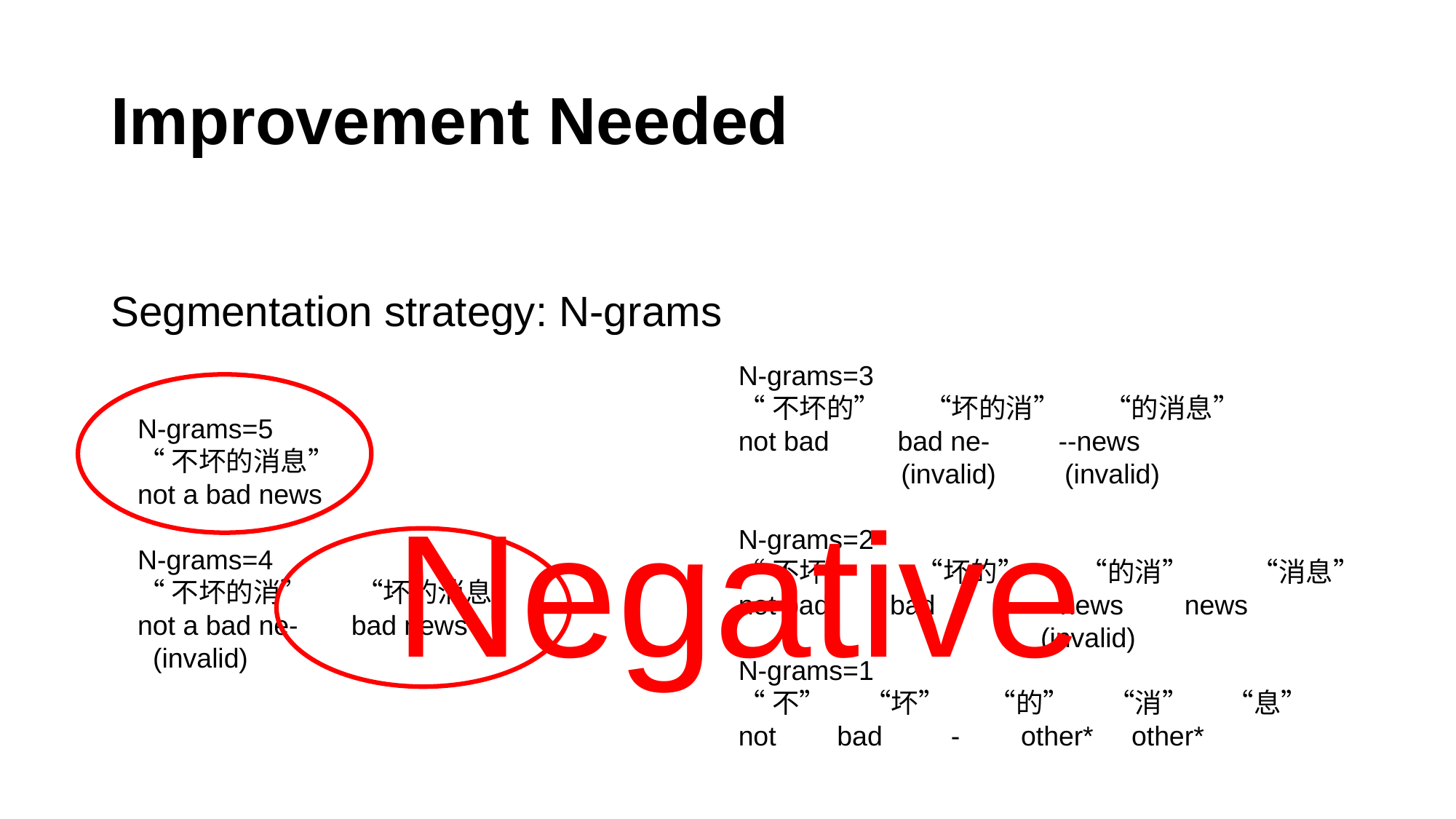

# Improvement Needed

Segmentation strategy: N-grams

N-grams=3
“不坏的”       “坏的消”       “的消息”
not bad         bad ne-         --news
	       (invalid)         (invalid)

N-grams=2
“不坏”          “坏的”         “的消”          “消息”
not bad        bad              --news        news
		           (invalid)
N-grams=1
“不”      “坏”       “的”      “消”      “息”
not        bad         -        other*     other*

N-grams=5
“不坏的消息”
not a bad news

N-grams=4
“不坏的消”   	“坏的消息”
not a bad ne-       bad news
  (invalid)

Negative